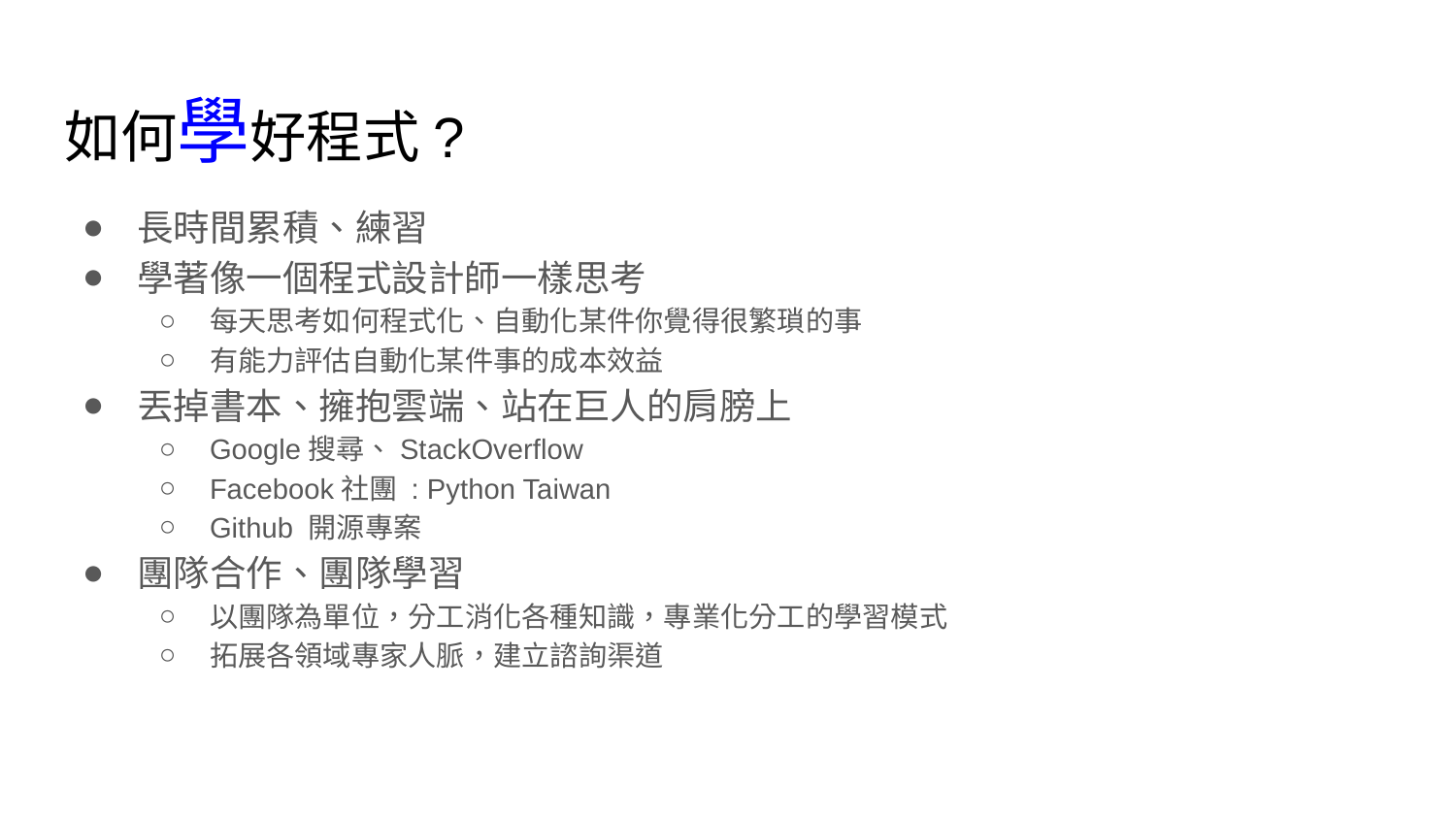

# 如何學好程式?
長時間累積、練習
學著像一個程式設計師一樣思考
每天思考如何程式化、自動化某件你覺得很繁瑣的事
有能力評估自動化某件事的成本效益
丟掉書本、擁抱雲端、站在巨人的肩膀上
Google搜尋、StackOverflow
Facebook社團 : Python Taiwan
Github 開源專案
團隊合作、團隊學習
以團隊為單位，分工消化各種知識，專業化分工的學習模式
拓展各領域專家人脈，建立諮詢渠道